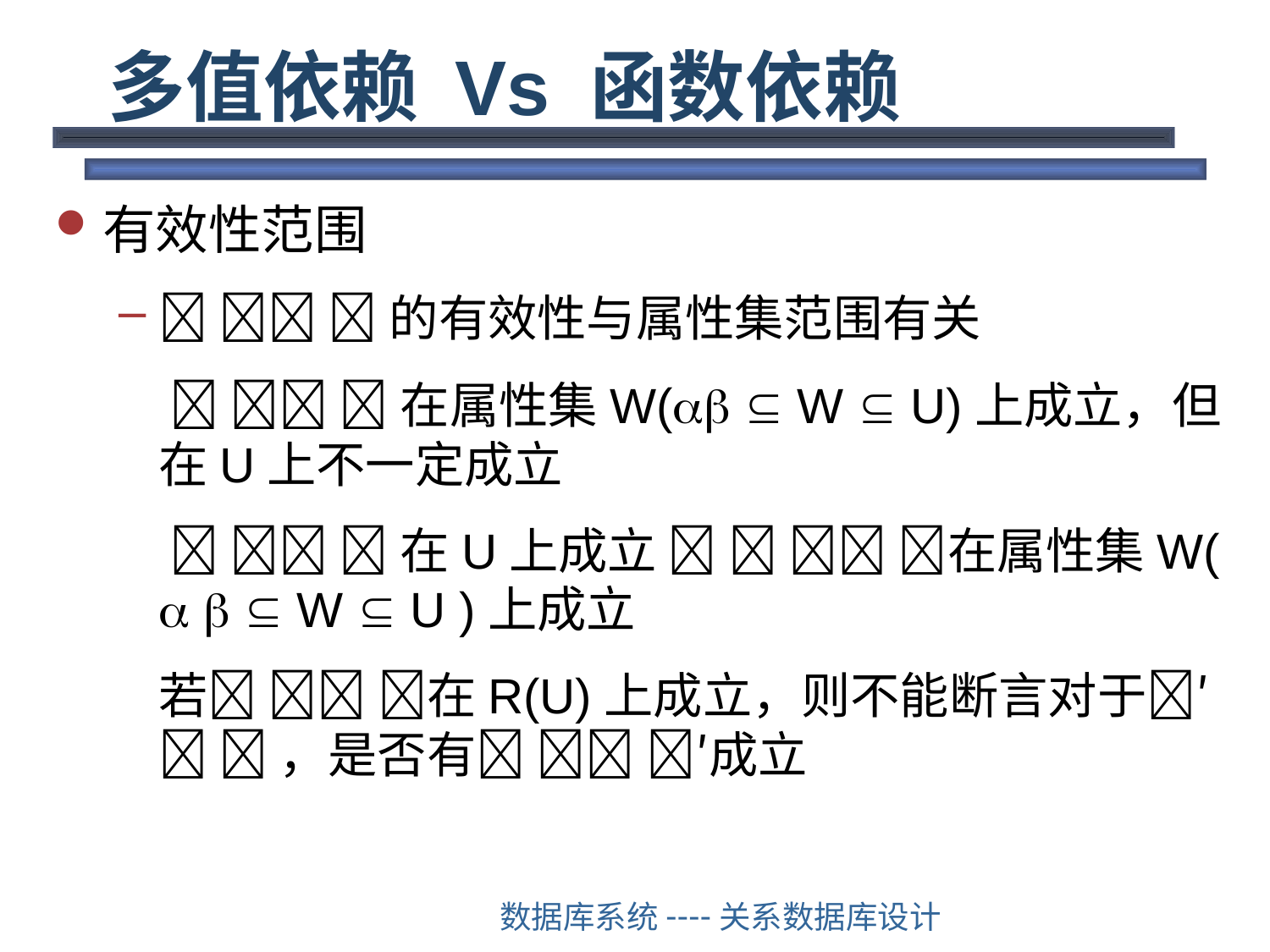

# 多值依赖 Vs 函数依赖
有效性范围
α →→ β的有效性与属性集范围有关
	 α →→ β在属性集W(αβ ⊆ W ⊆ U)上成立，但在U上不一定成立
	 α →→ β在U上成立 ⇒ α →→ β在属性集W( α β ⊆ W ⊆ U )上成立
	若α →→ β在R(U)上成立，则不能断言对于β′⊆ β ，是否有α →→ β′成立
数据库系统----关系数据库设计